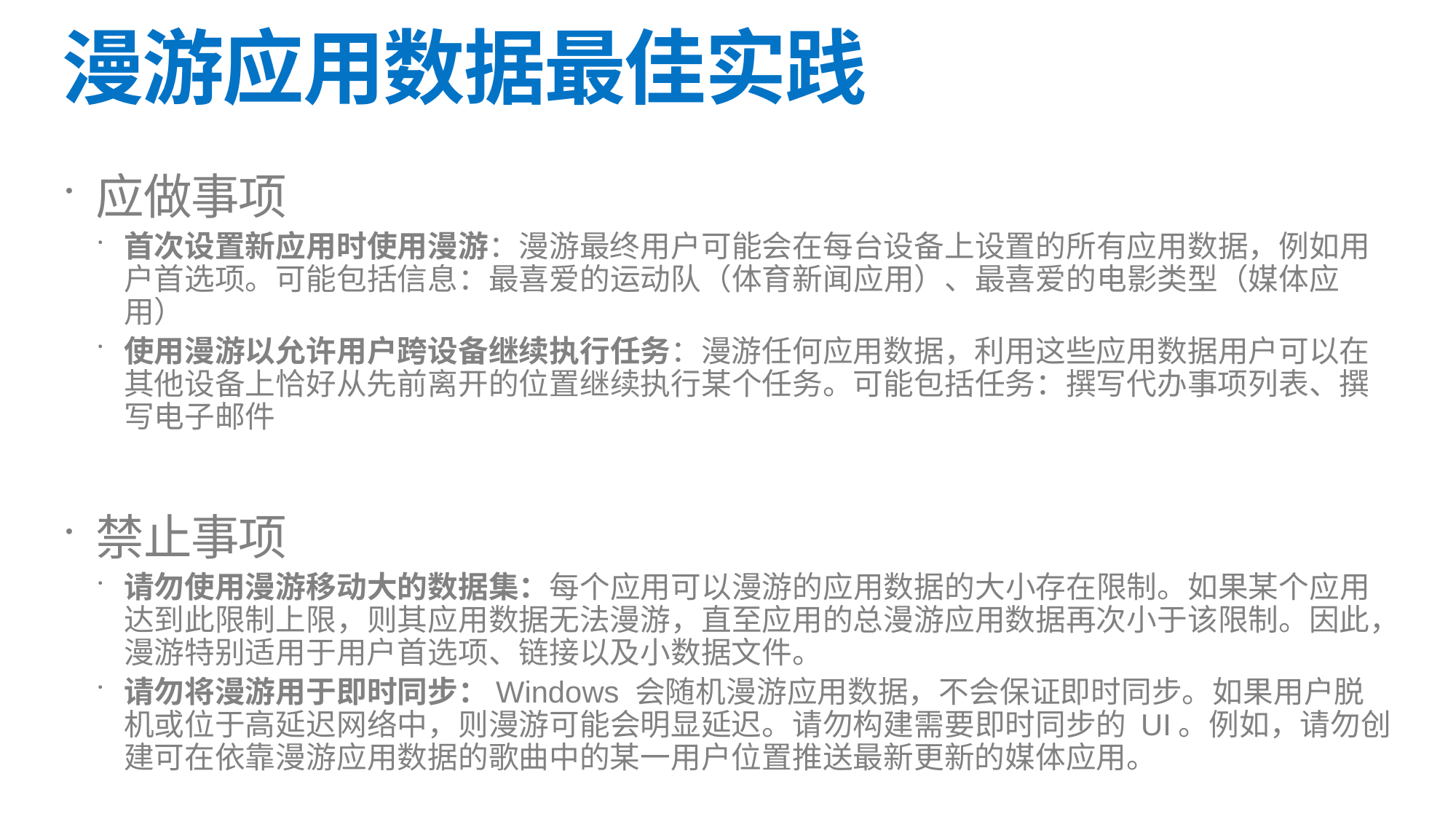

# 漫游应用数据最佳实践
应做事项
首次设置新应用时使用漫游：漫游最终用户可能会在每台设备上设置的所有应用数据，例如用户首选项。可能包括信息：最喜爱的运动队（体育新闻应用）、最喜爱的电影类型（媒体应用）
使用漫游以允许用户跨设备继续执行任务：漫游任何应用数据，利用这些应用数据用户可以在其他设备上恰好从先前离开的位置继续执行某个任务。可能包括任务：撰写代办事项列表、撰写电子邮件

禁止事项
请勿使用漫游移动大的数据集：每个应用可以漫游的应用数据的大小存在限制。如果某个应用达到此限制上限，则其应用数据无法漫游，直至应用的总漫游应用数据再次小于该限制。因此，漫游特别适用于用户首选项、链接以及小数据文件。
请勿将漫游用于即时同步：Windows 会随机漫游应用数据，不会保证即时同步。如果用户脱机或位于高延迟网络中，则漫游可能会明显延迟。请勿构建需要即时同步的 UI。例如，请勿创建可在依靠漫游应用数据的歌曲中的某一用户位置推送最新更新的媒体应用。